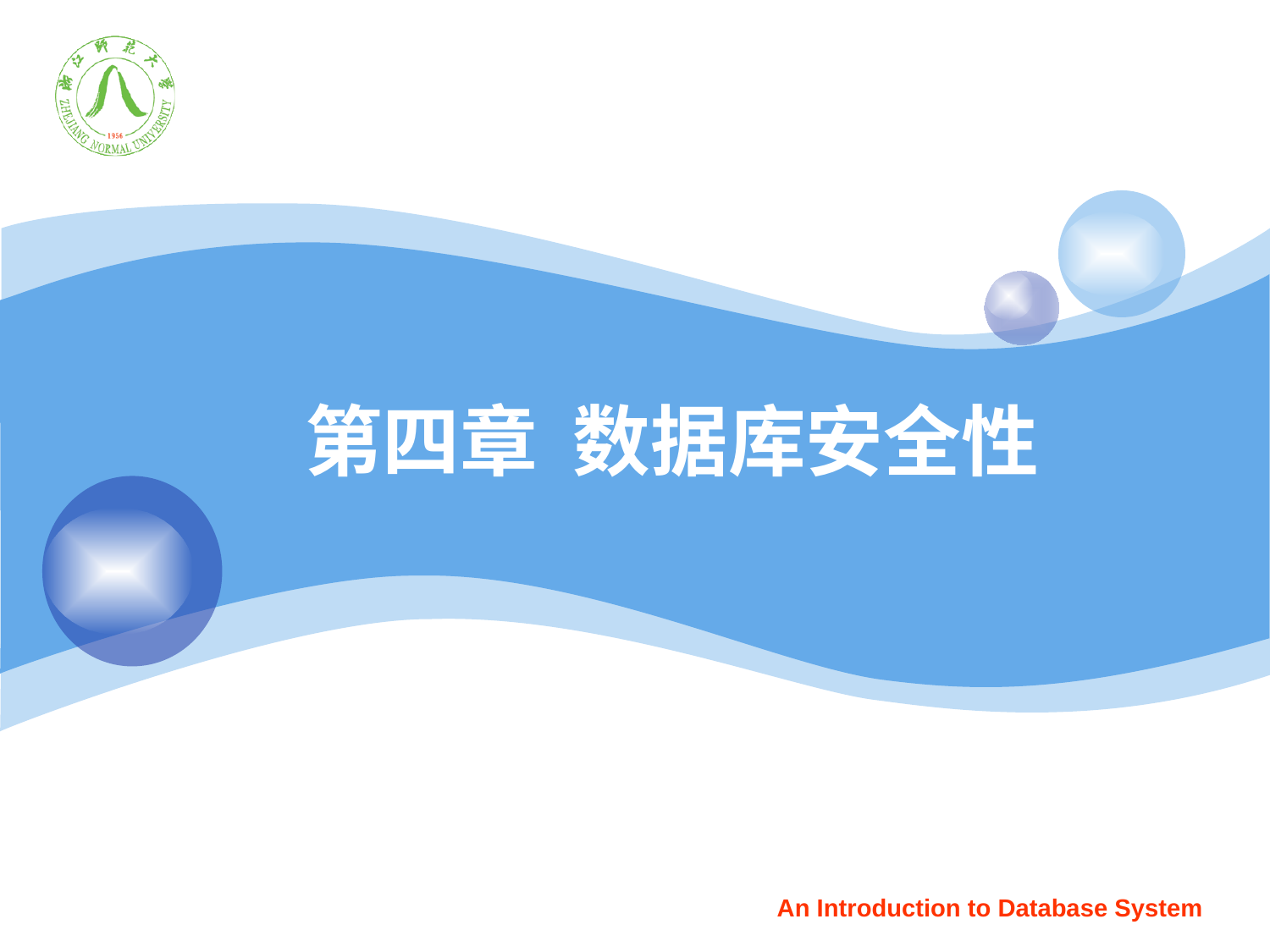

第四章  数据库安全性
An Introduction to Database System